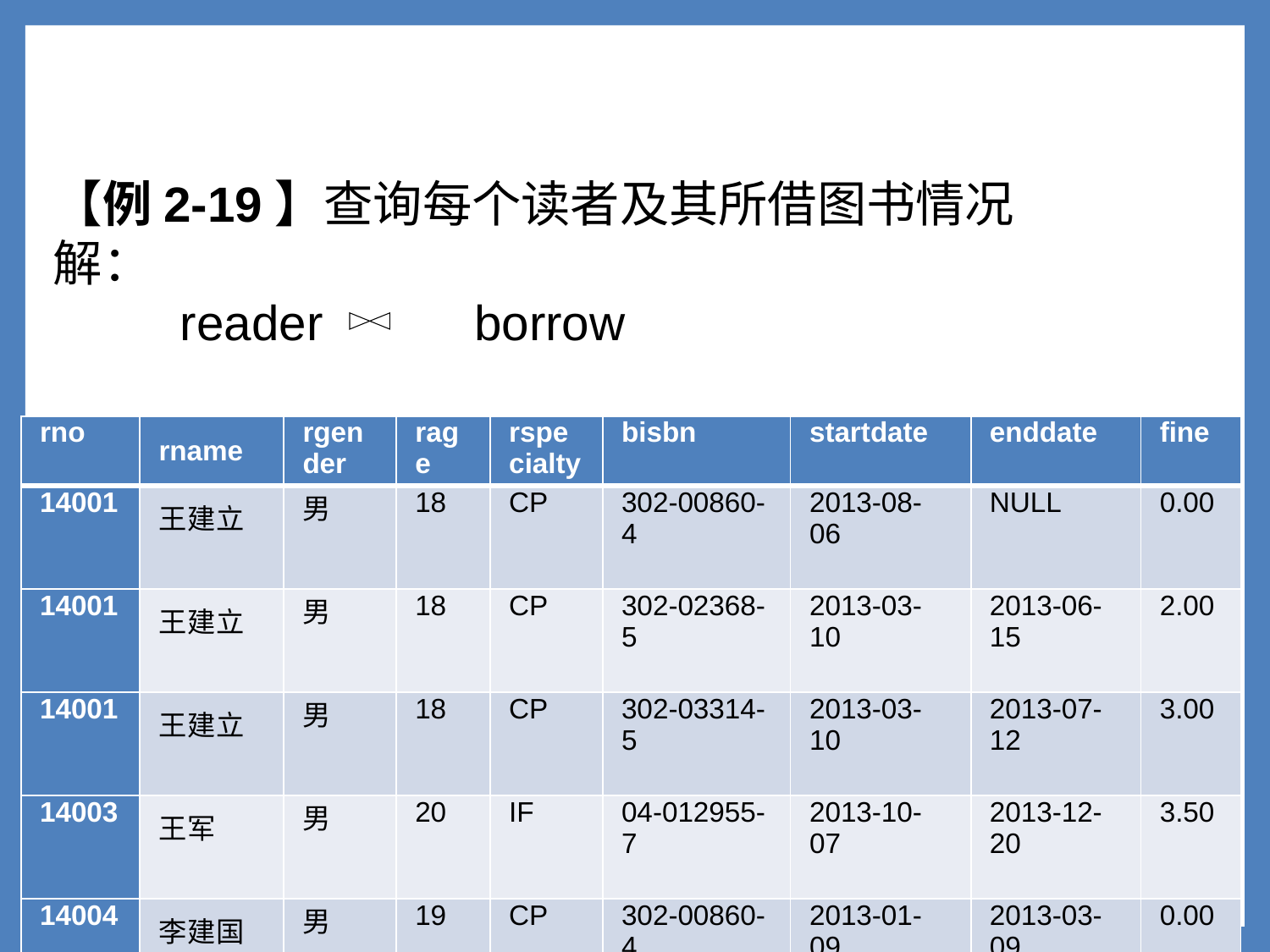

【例2-19】查询每个读者及其所借图书情况
解：
	reader           borrow
1

| rno | rname | rgender | rage | rspecialty | bisbn | startdate | enddate | fine |
| --- | --- | --- | --- | --- | --- | --- | --- | --- |
| 14001 | 王建立 | 男 | 18 | CP | 302-00860-4 | 2013-08-06 | NULL | 0.00 |
| 14001 | 王建立 | 男 | 18 | CP | 302-02368-5 | 2013-03-10 | 2013-06-15 | 2.00 |
| 14001 | 王建立 | 男 | 18 | CP | 302-03314-5 | 2013-03-10 | 2013-07-12 | 3.00 |
| 14003 | 王军 | 男 | 20 | IF | 04-012955-7 | 2013-10-07 | 2013-12-20 | 3.50 |
| 14004 | 李建国 | 男 | 19 | CP | 302-00860-4 | 2013-01-09 | 2013-03-09 | 0.00 |
| 14004 | 李建国 | 男 | 19 | CP | 302-03314-5 | 2013-05-09 | NULL | 0.00 |
| 14005 | 赵文娟 | 女 | 18 | MA | 302-00860-4 | 2013-06-18 | 2013-07-10 | 0.00 |